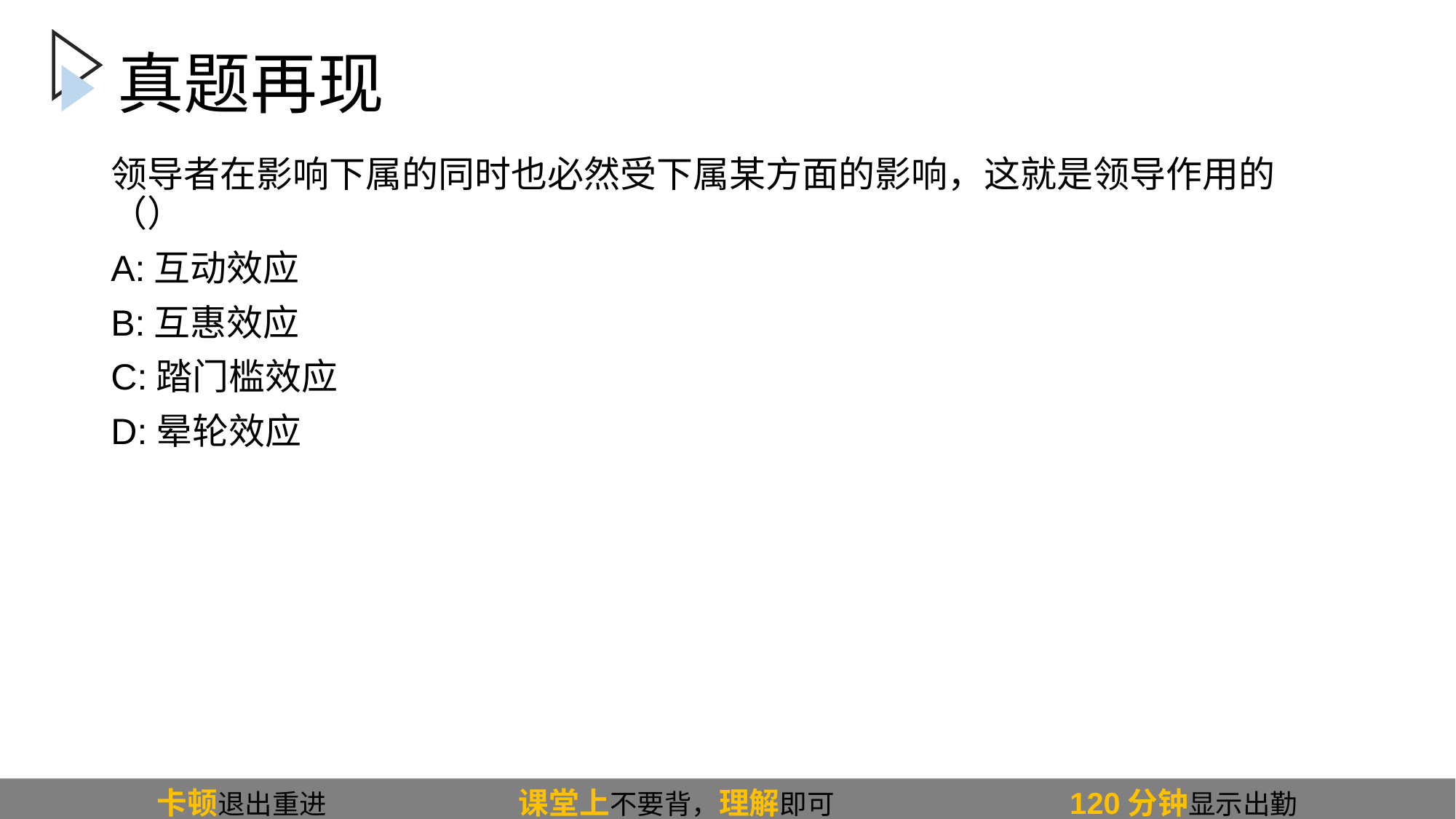

# 真题再现
领导者在影响下属的同时也必然受下属某方面的影响，这就是领导作用的（）
A:互动效应
B:互惠效应
C:踏门槛效应
D:晕轮效应